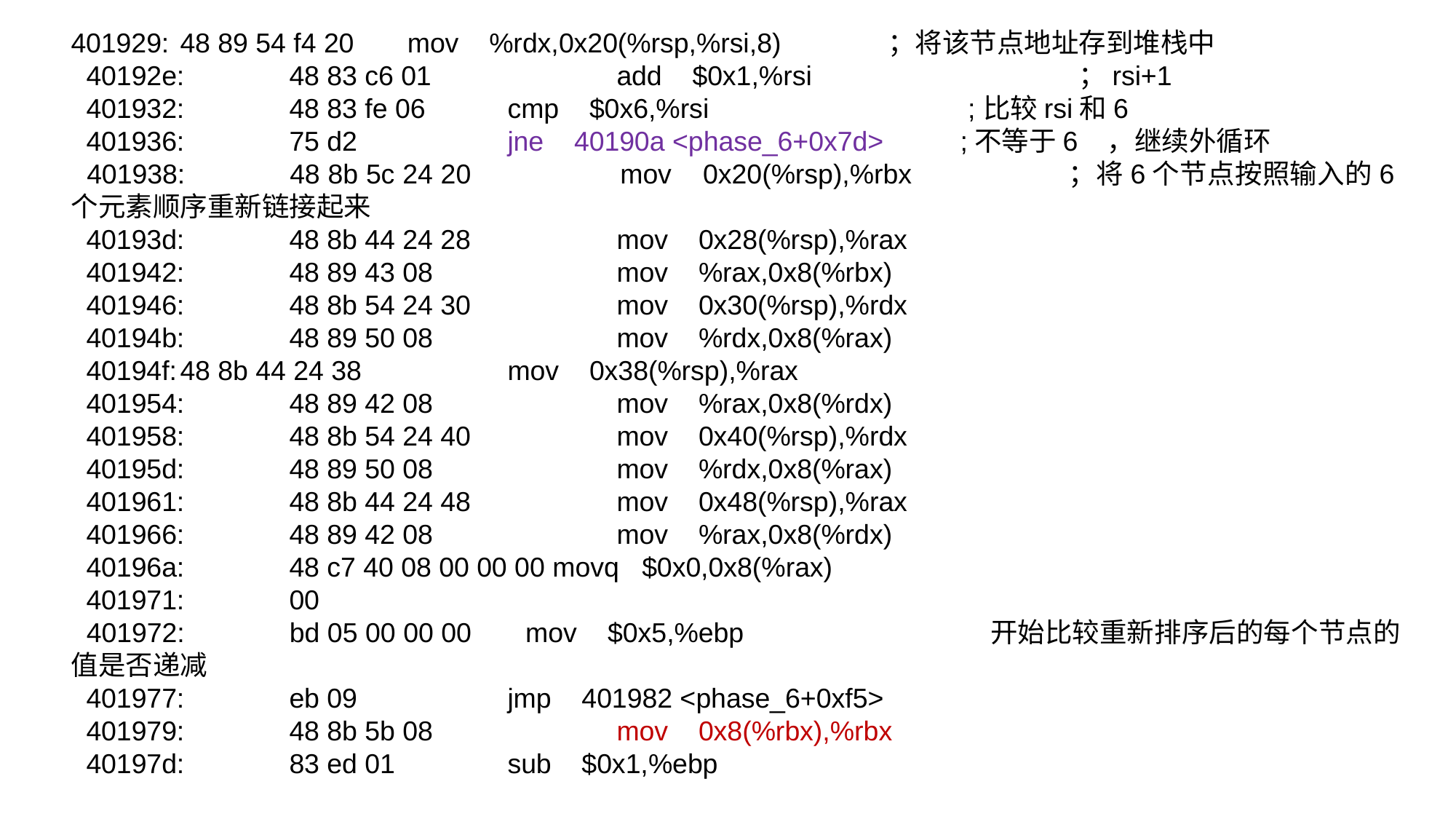

401929:	48 89 54 f4 20       mov    %rdx,0x20(%rsp,%rsi,8)             ；将该节点地址存到堆栈中
  40192e:	48 83 c6 01          	add    $0x1,%rsi                                  ；rsi+1
  401932:	48 83 fe 06          	cmp    $0x6,%rsi                                  ;比较rsi和6
  401936:	75 d2                	jne    40190a <phase_6+0x7d>          ;不等于6   ，继续外循环
  401938:	48 8b 5c 24 20      	mov    0x20(%rsp),%rbx                   ；将6个节点按照输入的6个元素顺序重新链接起来
  40193d:	48 8b 44 24 28     	mov    0x28(%rsp),%rax
  401942:	48 89 43 08          	mov    %rax,0x8(%rbx)
  401946:	48 8b 54 24 30     	mov    0x30(%rsp),%rdx
  40194b:	48 89 50 08          	mov    %rdx,0x8(%rax)
  40194f:	48 8b 44 24 38     	mov    0x38(%rsp),%rax
  401954:	48 89 42 08          	mov    %rax,0x8(%rdx)
  401958:	48 8b 54 24 40     	mov    0x40(%rsp),%rdx
  40195d:	48 89 50 08          	mov    %rdx,0x8(%rax)
  401961:	48 8b 44 24 48     	mov    0x48(%rsp),%rax
  401966:	48 89 42 08          	mov    %rax,0x8(%rdx)
  40196a:	48 c7 40 08 00 00 00 movq   $0x0,0x8(%rax)
  401971:	00
  401972:	bd 05 00 00 00       mov    $0x5,%ebp                               开始比较重新排序后的每个节点的值是否递减
  401977:	eb 09                	jmp    401982 <phase_6+0xf5>
  401979:	48 8b 5b 08          	mov    0x8(%rbx),%rbx
  40197d:	83 ed 01             	sub    $0x1,%ebp